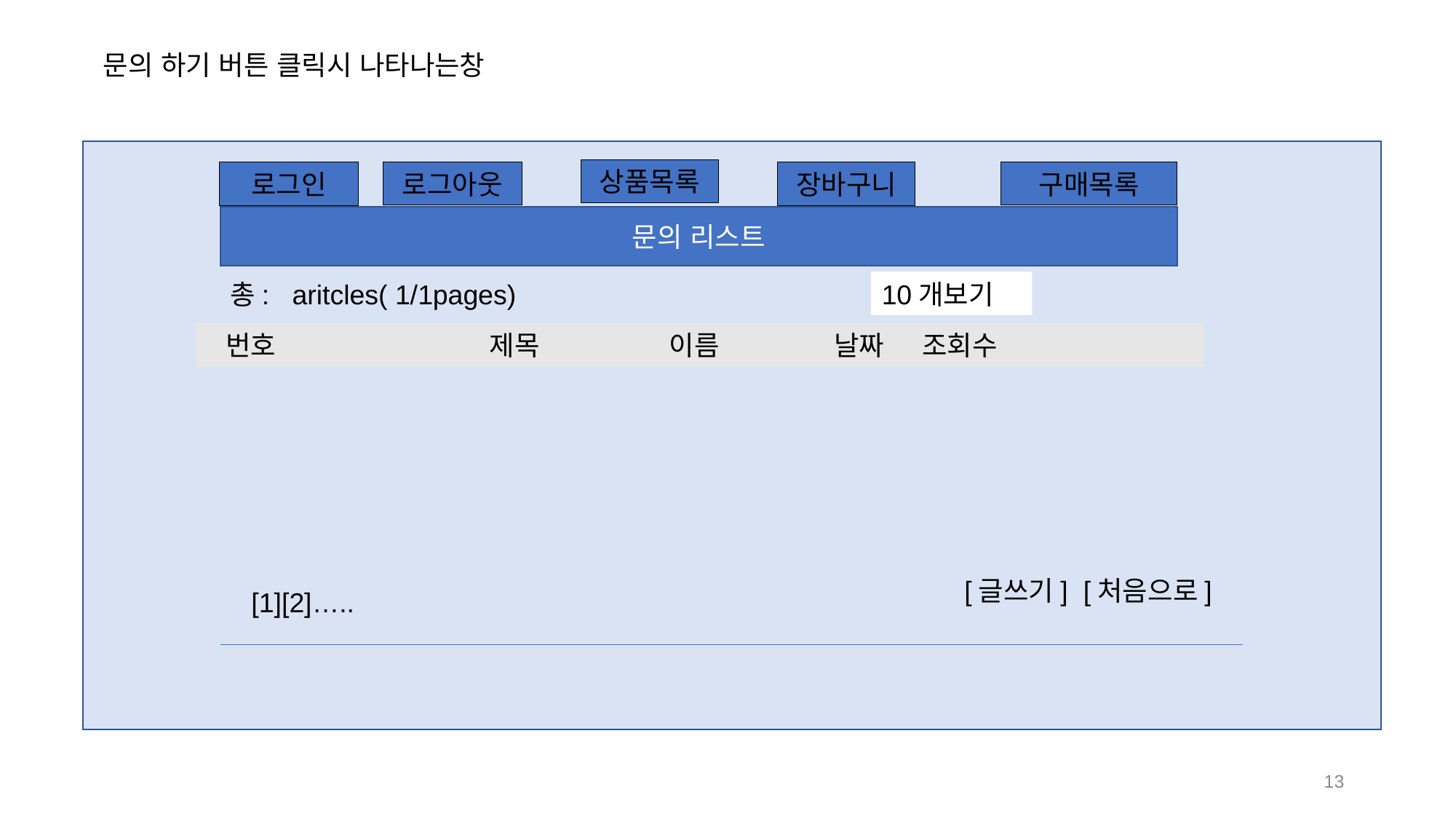

문의 하기 버튼 클릭시 나타나는창

상품목록
로그아웃
구매목록
로그인
장바구니
문의 리스트
10개보기
총:   aritcles( 1/1pages)
  번호                            제목                 이름               날짜     조회수
[글쓰기]  [처음으로]
[1][2]…..
13